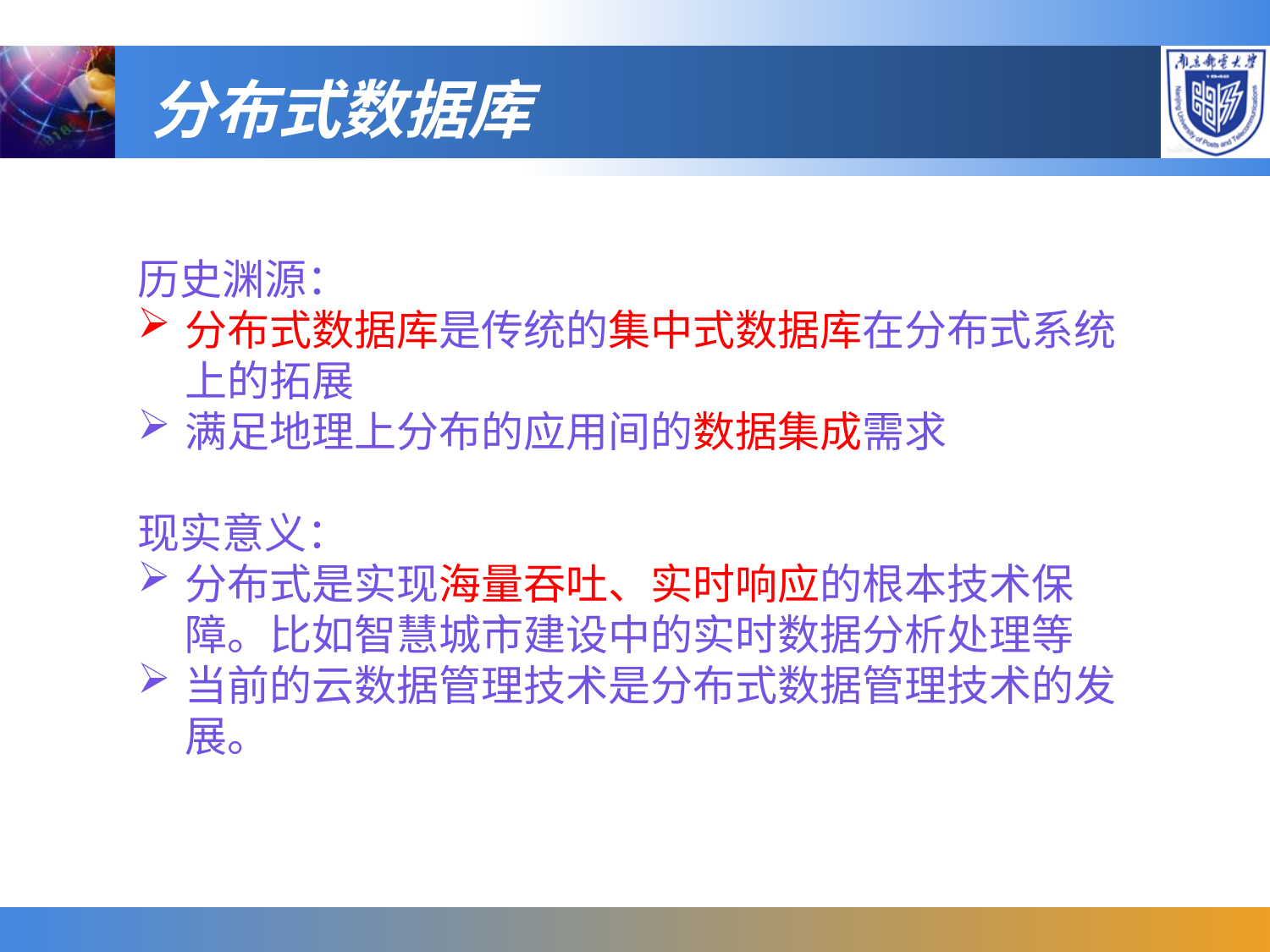

分布式数据库
历史渊源：
分布式数据库是传统的集中式数据库在分布式系统上的拓展
满足地理上分布的应用间的数据集成需求

现实意义：
分布式是实现海量吞吐、实时响应的根本技术保障。比如智慧城市建设中的实时数据分析处理等
当前的云数据管理技术是分布式数据管理技术的发展。